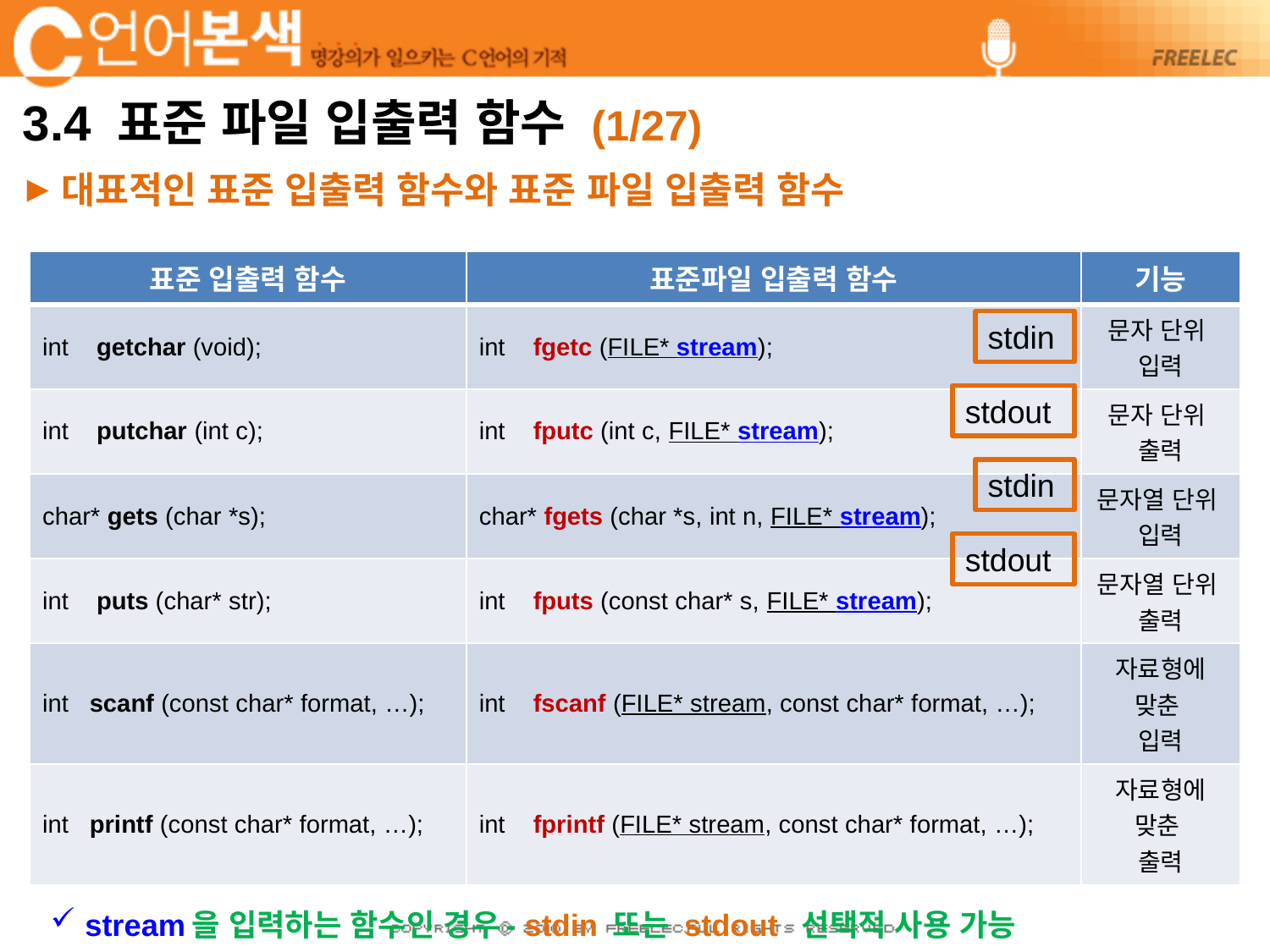

# 3.4 표준 파일 입출력 함수 (1/27)
대표적인 표준 입출력 함수와 표준 파일 입출력 함수

stream을 입력하는 함수인 경우- stdin 또는 stdout  선택적 사용 가능
| 표준 입출력 함수 | 표준파일 입출력 함수 | 기능 |
| --- | --- | --- |
| int getchar (void); | int fgetc (FILE\* stream); | 문자 단위 입력 |
| int putchar (int c); | int fputc (int c, FILE\* stream); | 문자 단위 출력 |
| char\* gets (char \*s); | char\* fgets (char \*s, int n, FILE\* stream); | 문자열 단위 입력 |
| int puts (char\* str); | int fputs (const char\* s, FILE\* stream); | 문자열 단위 출력 |
| int scanf (const char\* format, …); | int fscanf (FILE\* stream, const char\* format, …); | 자료형에 맞춘 입력 |
| int printf (const char\* format, …); | int fprintf (FILE\* stream, const char\* format, …); | 자료형에 맞춘 출력 |
stdin
stdout
stdin
stdout